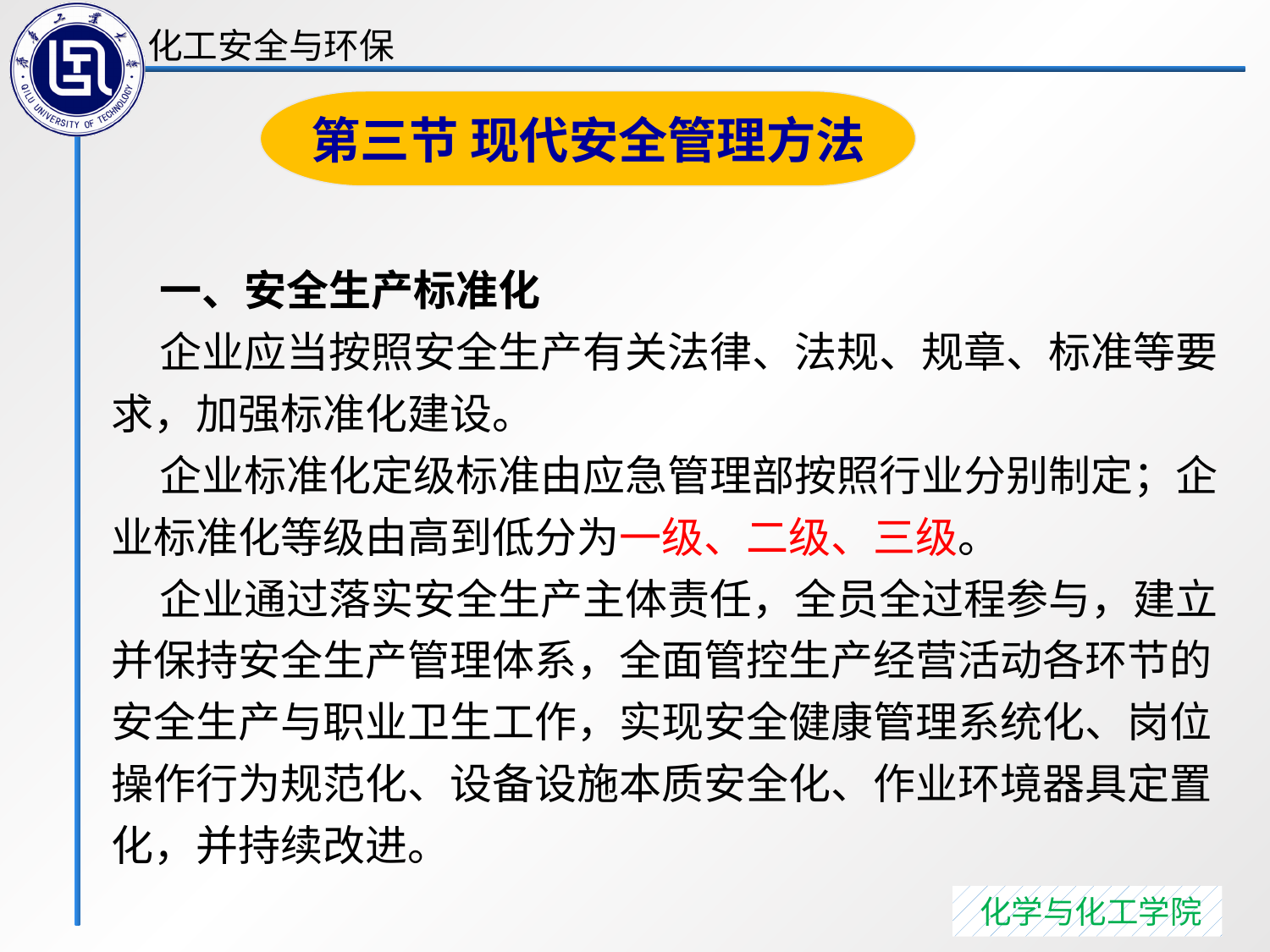

一、安全生产标准化
    企业应当按照安全生产有关法律、法规、规章、标准等要求，加强标准化建设。
    企业标准化定级标准由应急管理部按照行业分别制定；企业标准化等级由高到低分为一级、二级、三级。
    企业通过落实安全生产主体责任，全员全过程参与，建立并保持安全生产管理体系，全面管控生产经营活动各环节的安全生产与职业卫生工作，实现安全健康管理系统化、岗位操作行为规范化、设备设施本质安全化、作业环境器具定置化，并持续改进。

第三节 现代安全管理方法